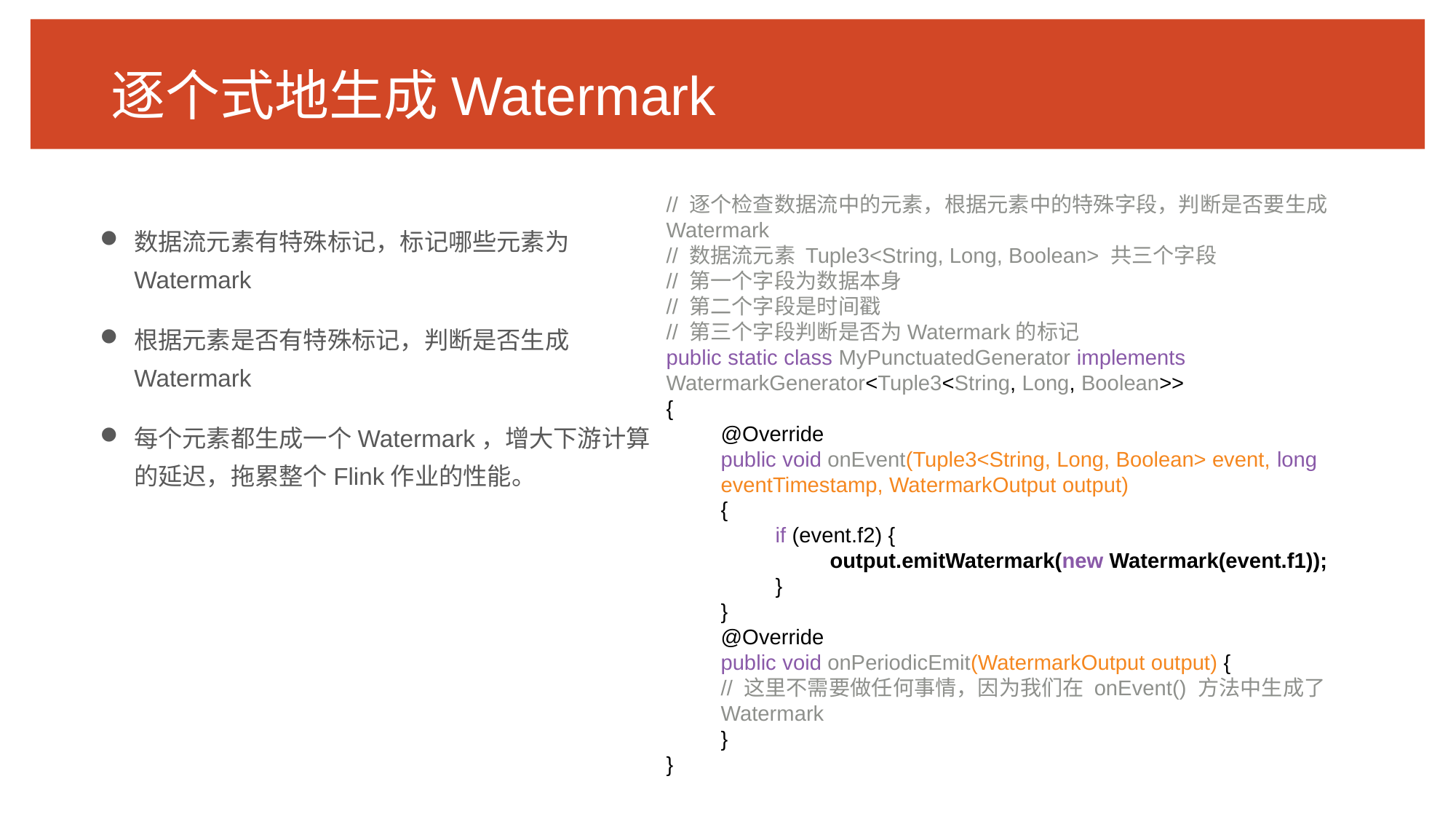

# 逐个式地生成Watermark
// 逐个检查数据流中的元素，根据元素中的特殊字段，判断是否要生成Watermark
// 数据流元素 Tuple3<String, Long, Boolean> 共三个字段
// 第一个字段为数据本身
// 第二个字段是时间戳
// 第三个字段判断是否为Watermark的标记
public static class MyPunctuatedGenerator implements WatermarkGenerator<Tuple3<String, Long, Boolean>>
{
@Override
public void onEvent(Tuple3<String, Long, Boolean> event, long eventTimestamp, WatermarkOutput output)
{
if (event.f2) {
output.emitWatermark(new Watermark(event.f1));
}
}
@Override
public void onPeriodicEmit(WatermarkOutput output) {
// 这里不需要做任何事情，因为我们在 onEvent() 方法中生成了Watermark
}
}
数据流元素有特殊标记，标记哪些元素为Watermark
根据元素是否有特殊标记，判断是否生成Watermark
每个元素都生成一个Watermark，增大下游计算的延迟，拖累整个Flink作业的性能。